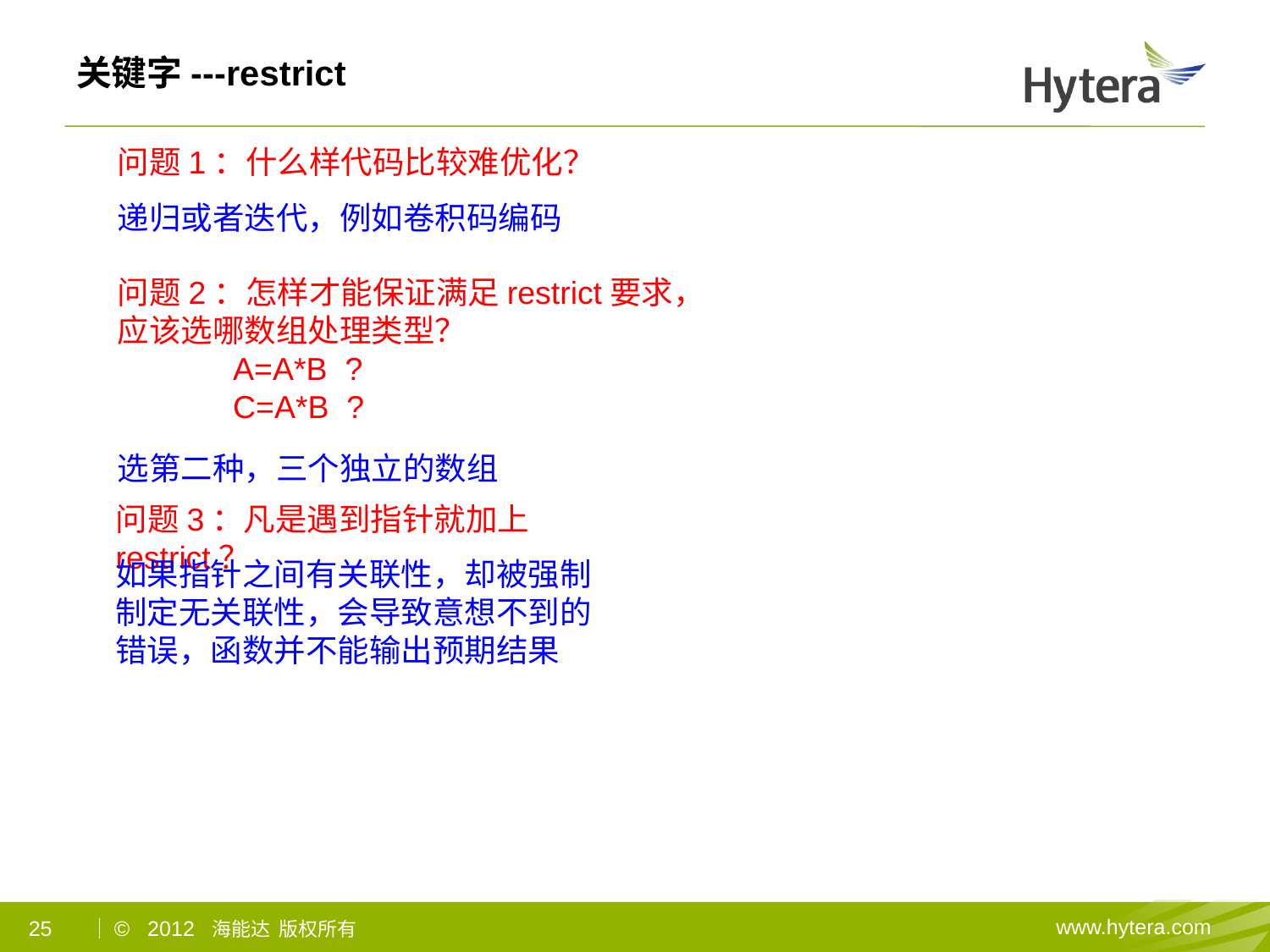

# 关键字---restrict
问题1：什么样代码比较难优化？
递归或者迭代，例如卷积码编码
问题2：怎样才能保证满足restrict要求，应该选哪数组处理类型？
             A=A*B  ?
             C=A*B  ?
选第二种，三个独立的数组
问题3：凡是遇到指针就加上restrict？
如果指针之间有关联性，却被强制制定无关联性，会导致意想不到的错误，函数并不能输出预期结果